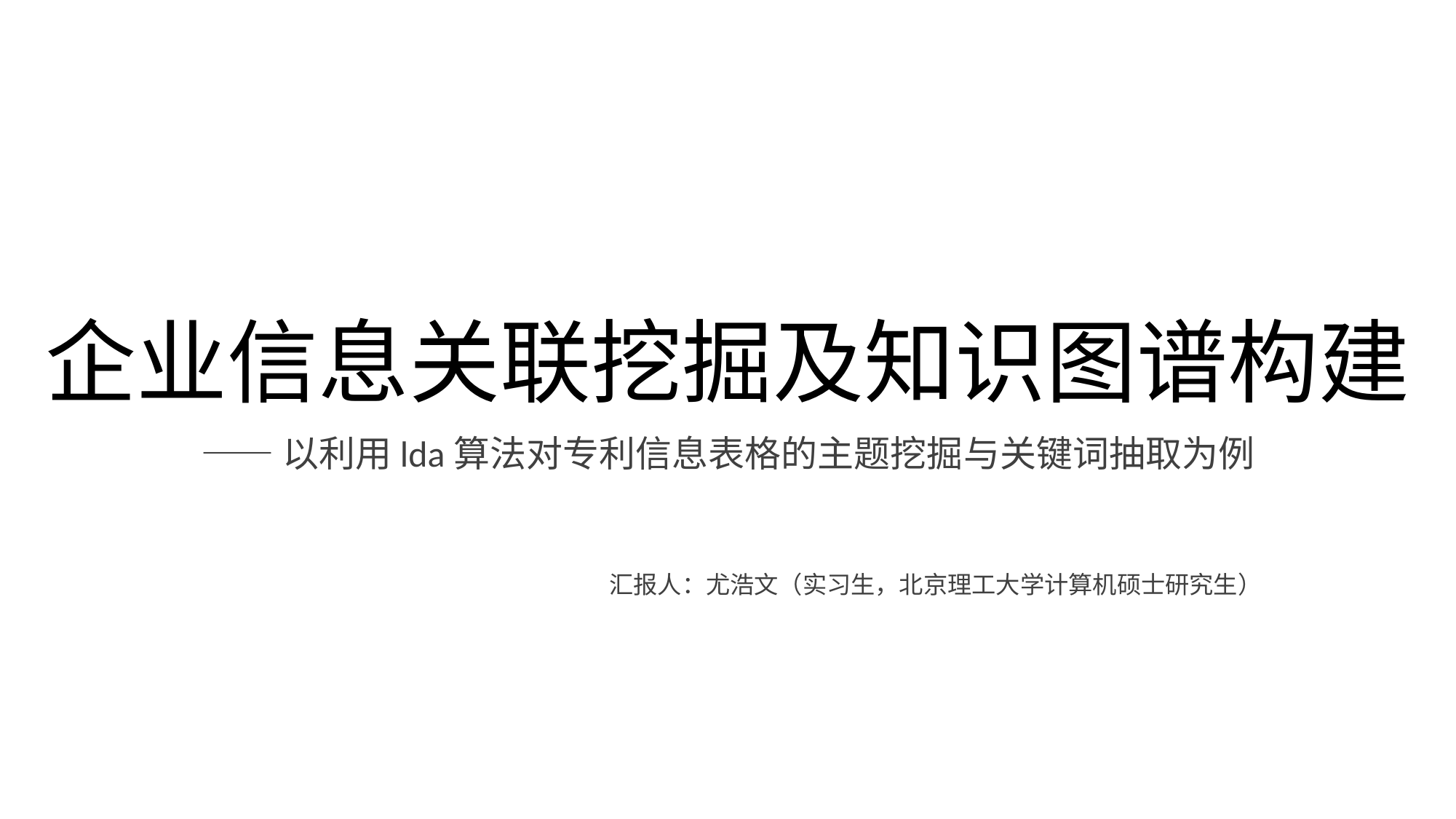

# 企业信息关联挖掘及知识图谱构建
——以利用lda算法对专利信息表格的主题挖掘与关键词抽取为例

汇报人：尤浩文（实习生，北京理工大学计算机硕士研究生）